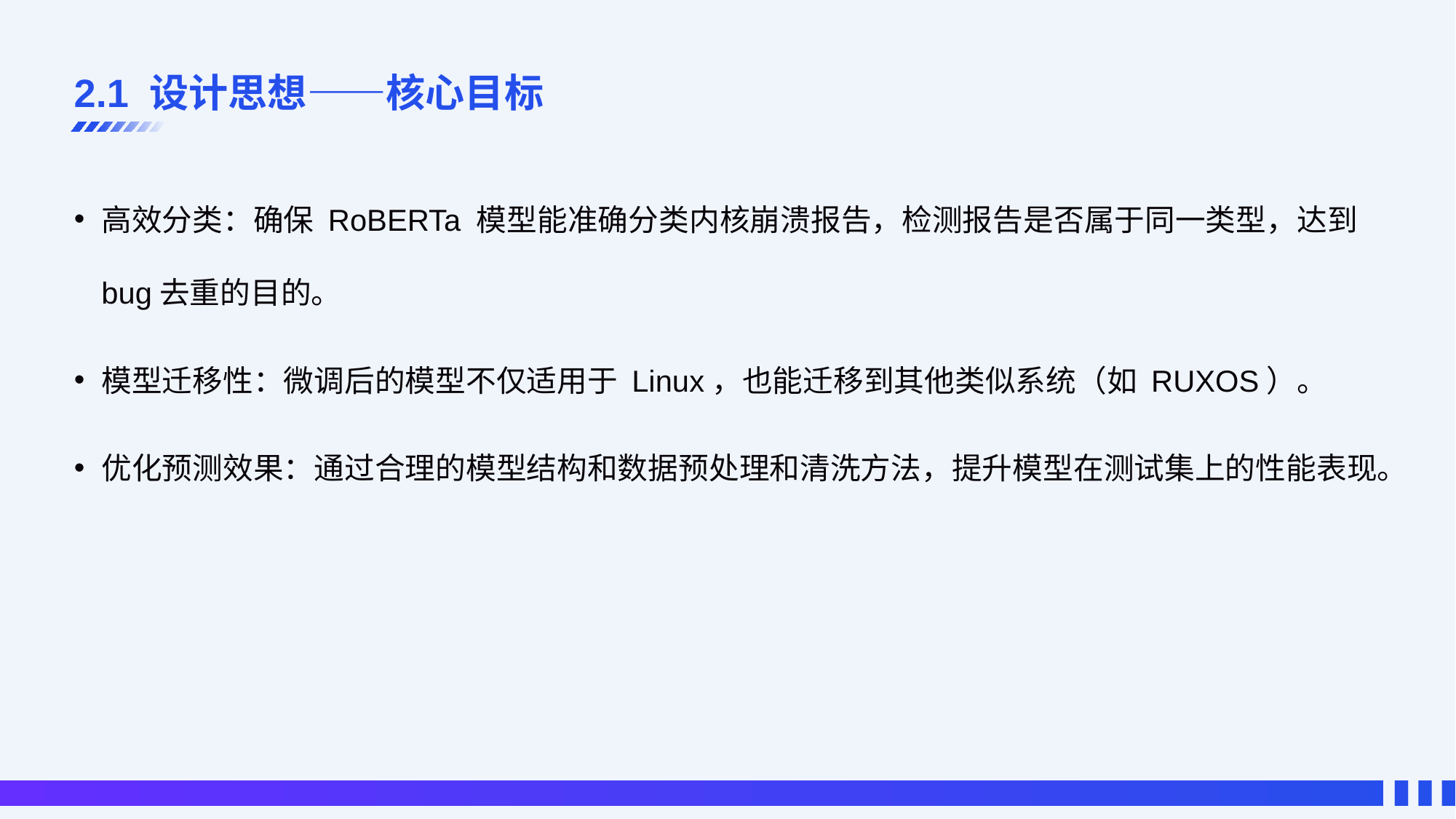

# 2.1 设计思想——核心目标
高效分类：确保 RoBERTa 模型能准确分类内核崩溃报告，检测报告是否属于同一类型，达到bug去重的目的。
模型迁移性：微调后的模型不仅适用于 Linux，也能迁移到其他类似系统（如 RUXOS）。
优化预测效果：通过合理的模型结构和数据预处理和清洗方法，提升模型在测试集上的性能表现。